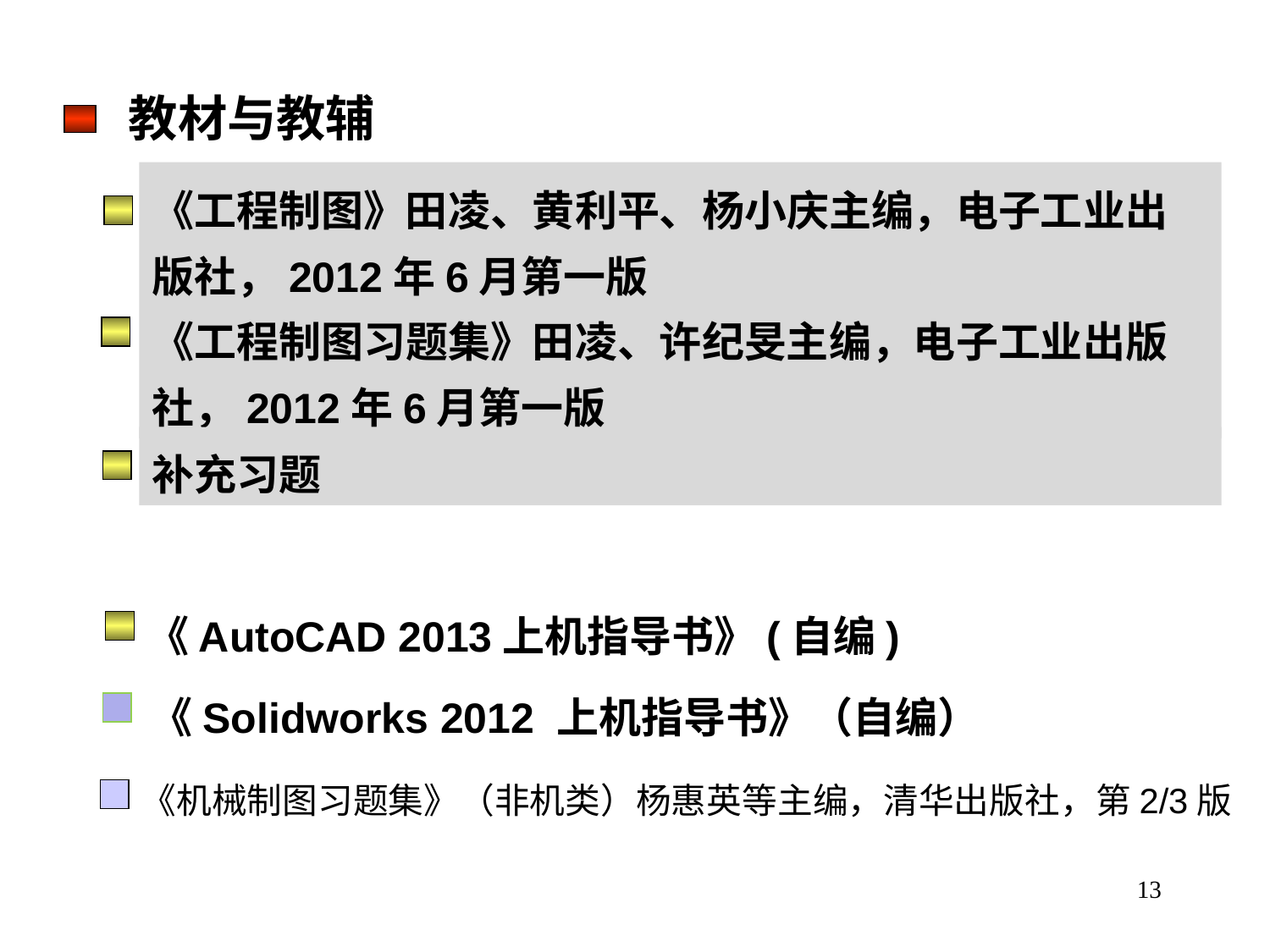

教材与教辅

《工程制图》田凌、黄利平、杨小庆主编，电子工业出版社，2012年6月第一版
《工程制图习题集》田凌、许纪旻主编，电子工业出版社，2012年6月第一版

补充习题

《AutoCAD 2013上机指导书》(自编)

《Solidworks 2012 上机指导书》（自编）

《机械制图习题集》（非机类）杨惠英等主编，清华出版社，第2/3版

13